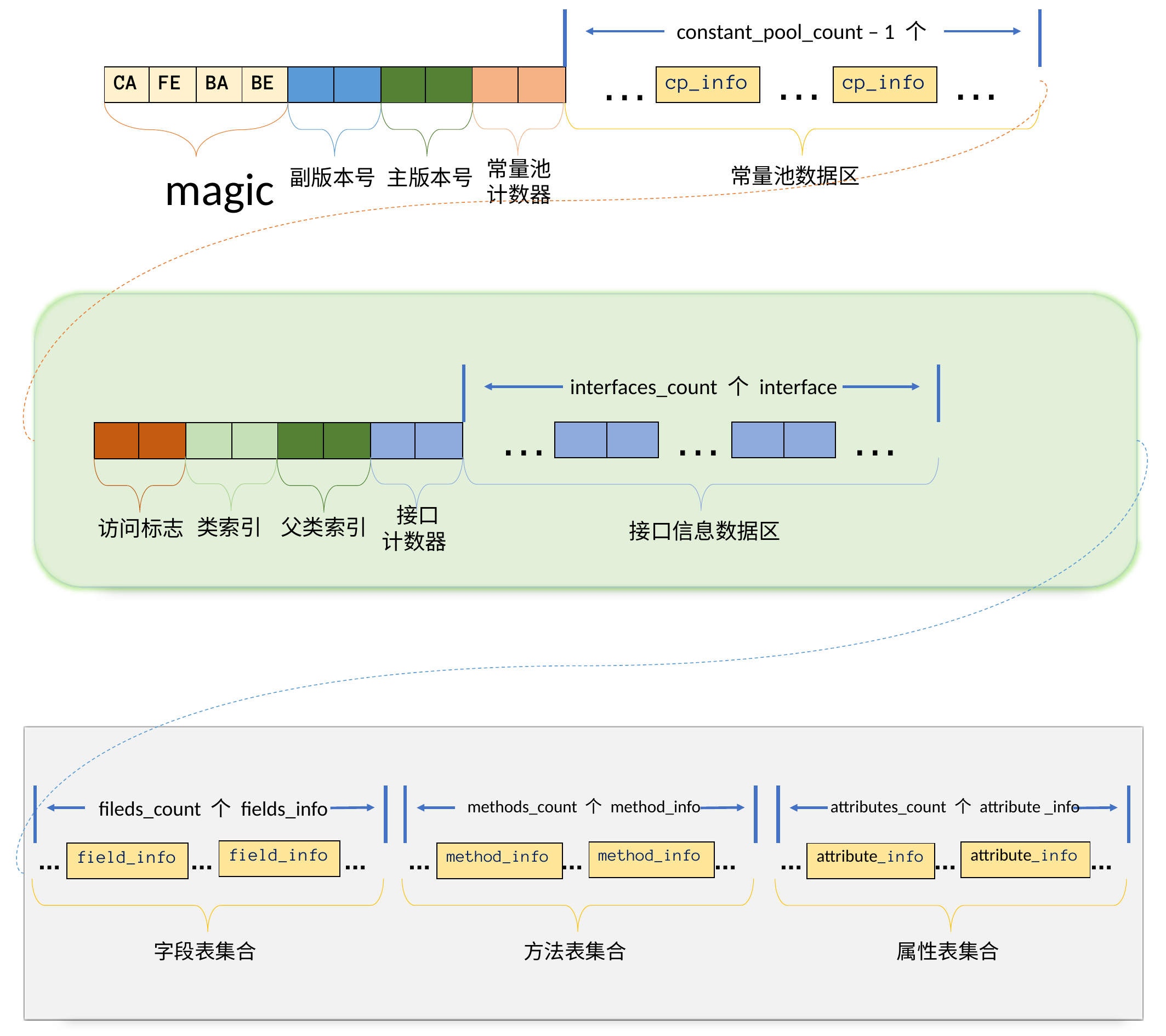

constant_pool_count – 1 个

…
…
…
| cp\_info |
| --- |
| cp\_info |
| --- |
|  |
| --- |
|  |
| --- |
| CA |
| --- |
| FE |
| --- |
| BA |
| --- |
| BE |
| --- |
|  |
| --- |
|  |
| --- |
|  |
| --- |
|  |
| --- |

常量池计数器
magic
常量池数据区
副版本号
主版本号

interfaces_count 个 interface
…
…
…
|  |  |
| --- | --- |
|  |  |
| --- | --- |
|  |
| --- |
|  |
| --- |
|  |
| --- |
|  |
| --- |
|  |
| --- |
|  |
| --- |
|  |
| --- |
|  |
| --- |

  接口
计数器
类索引
父类索引
访问标志
接口信息数据区

fileds_count 个 fields_info
methods_count 个 method_info
attributes_count 个 attribute _info
…
…
…
…
…
…
…
…
…
| field\_info |
| --- |
| method\_info |
| --- |
| attribute\_info |
| --- |
| method\_info |
| --- |
| field\_info |
| --- |
| attribute\_info |
| --- |
方法表集合
字段表集合
属性表集合